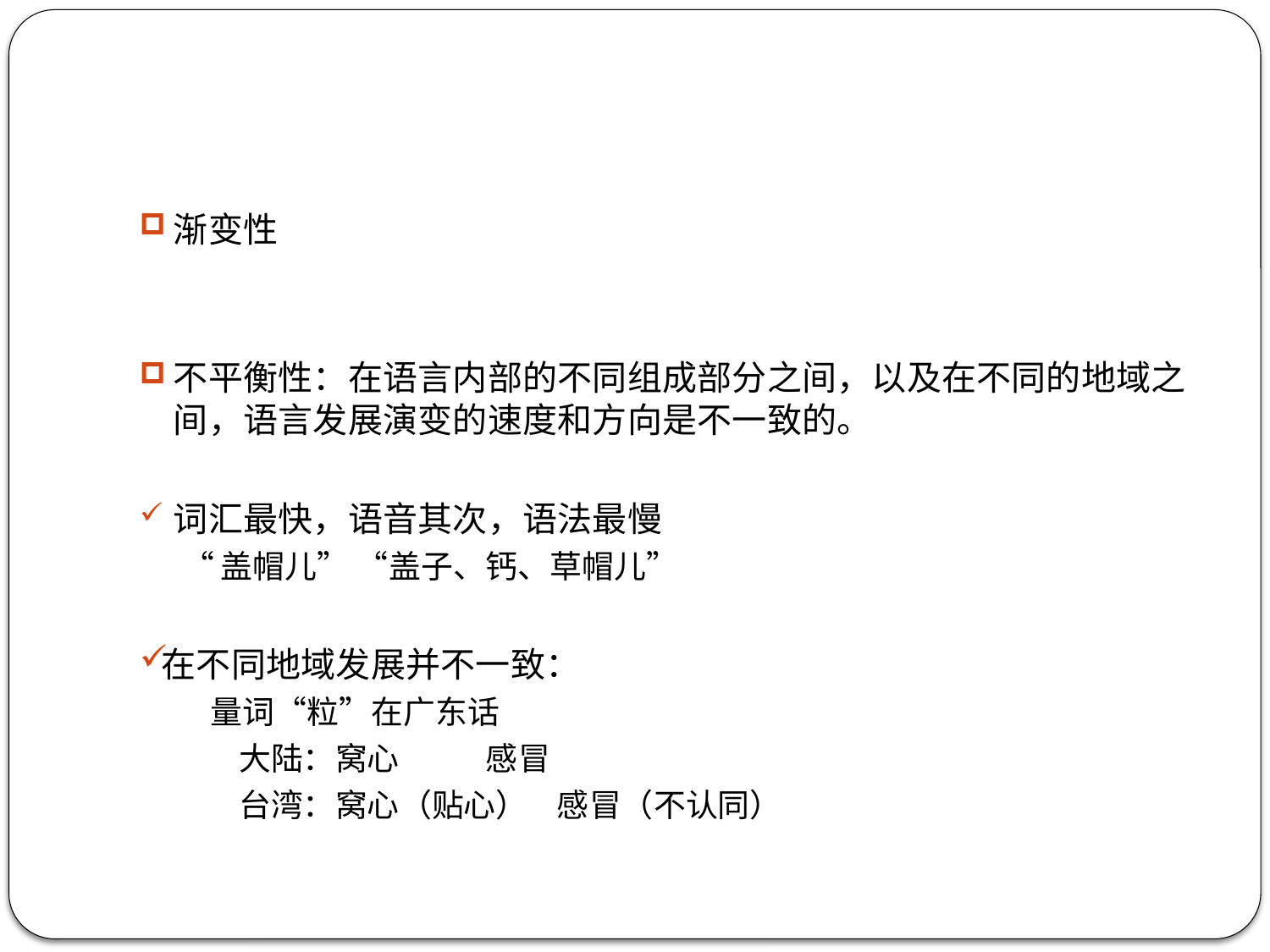

#
渐变性

不平衡性：在语言内部的不同组成部分之间，以及在不同的地域之间，语言发展演变的速度和方向是不一致的。

词汇最快，语音其次，语法最慢
      “盖帽儿” “盖子、钙、草帽儿”

在不同地域发展并不一致：
         量词“粒”在广东话
             大陆：窝心            感冒
             台湾：窝心（贴心）    感冒（不认同）